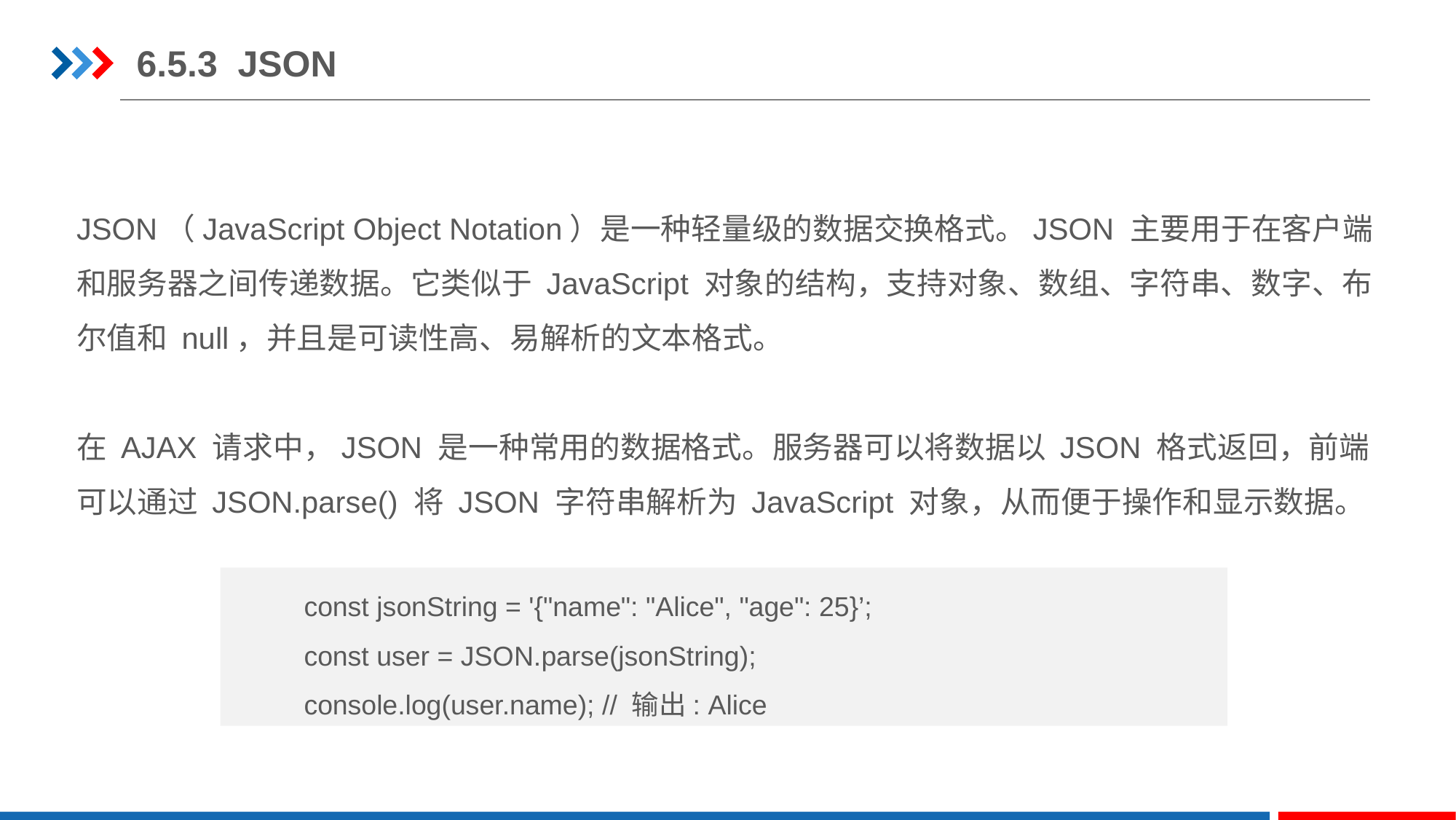

6.5.3  JSON
JSON（JavaScript Object Notation）是一种轻量级的数据交换格式。JSON 主要用于在客户端和服务器之间传递数据。它类似于 JavaScript 对象的结构，支持对象、数组、字符串、数字、布尔值和 null，并且是可读性高、易解析的文本格式。

在 AJAX 请求中，JSON 是一种常用的数据格式。服务器可以将数据以 JSON 格式返回，前端可以通过 JSON.parse() 将 JSON 字符串解析为 JavaScript 对象，从而便于操作和显示数据。
const jsonString = '{"name": "Alice", "age": 25}’;
const user = JSON.parse(jsonString);
console.log(user.name); // 输出: Alice